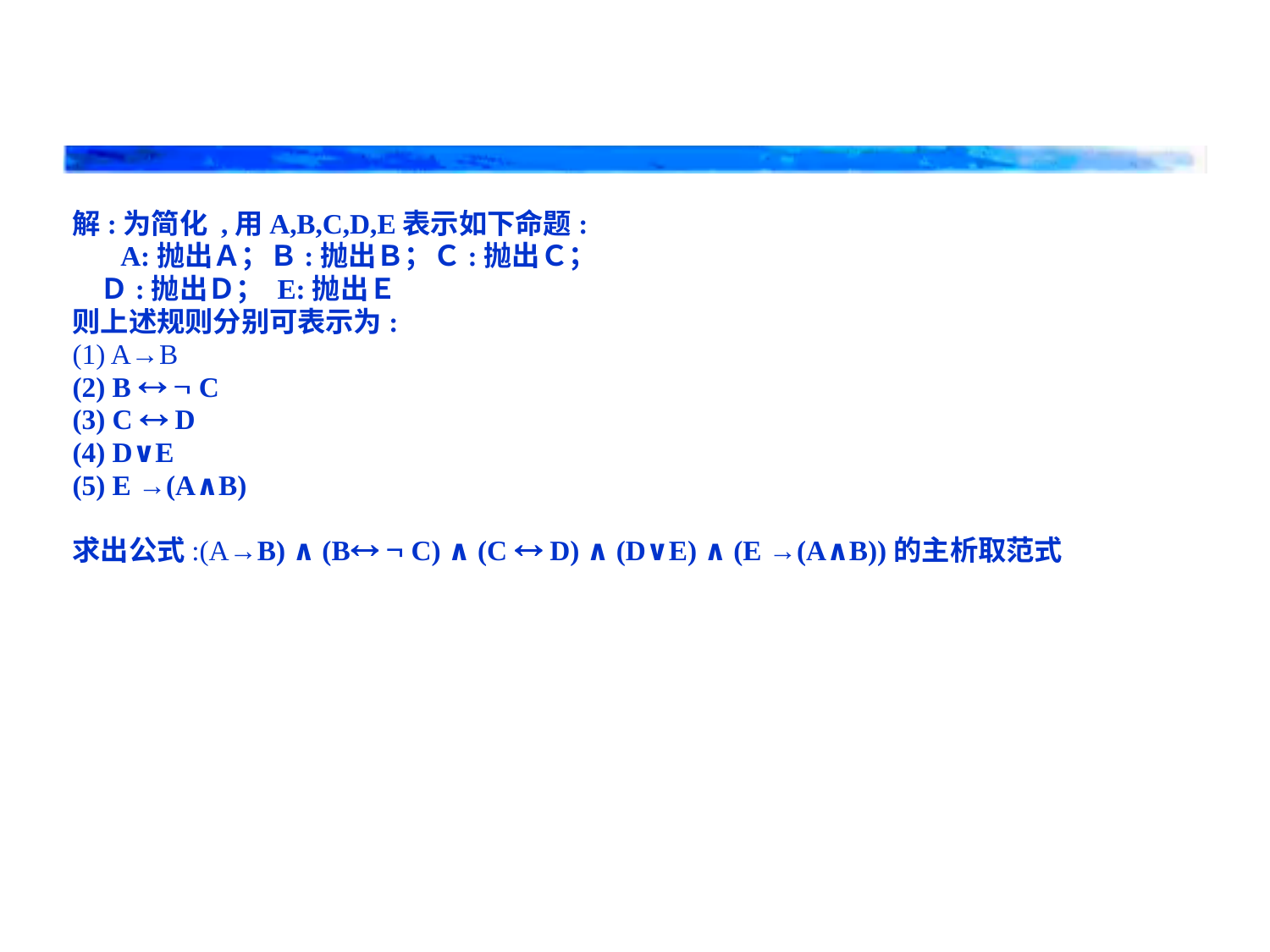

解:为简化 ,用A,B,C,D,E表示如下命题:
 　A:抛出Ａ；Ｂ:抛出Ｂ；Ｃ:抛出Ｃ；
　Ｄ:抛出Ｄ； E:抛出Ｅ
则上述规则分别可表示为:
(1) A→B
(2) B ↔ ¬ C
(3) C ↔ D
(4) D∨E
(5) E →(A∧B)

求出公式:(A→B) ∧ (B↔ ¬ C) ∧ (C ↔ D) ∧ (D∨E) ∧ (E →(A∧B))的主析取范式